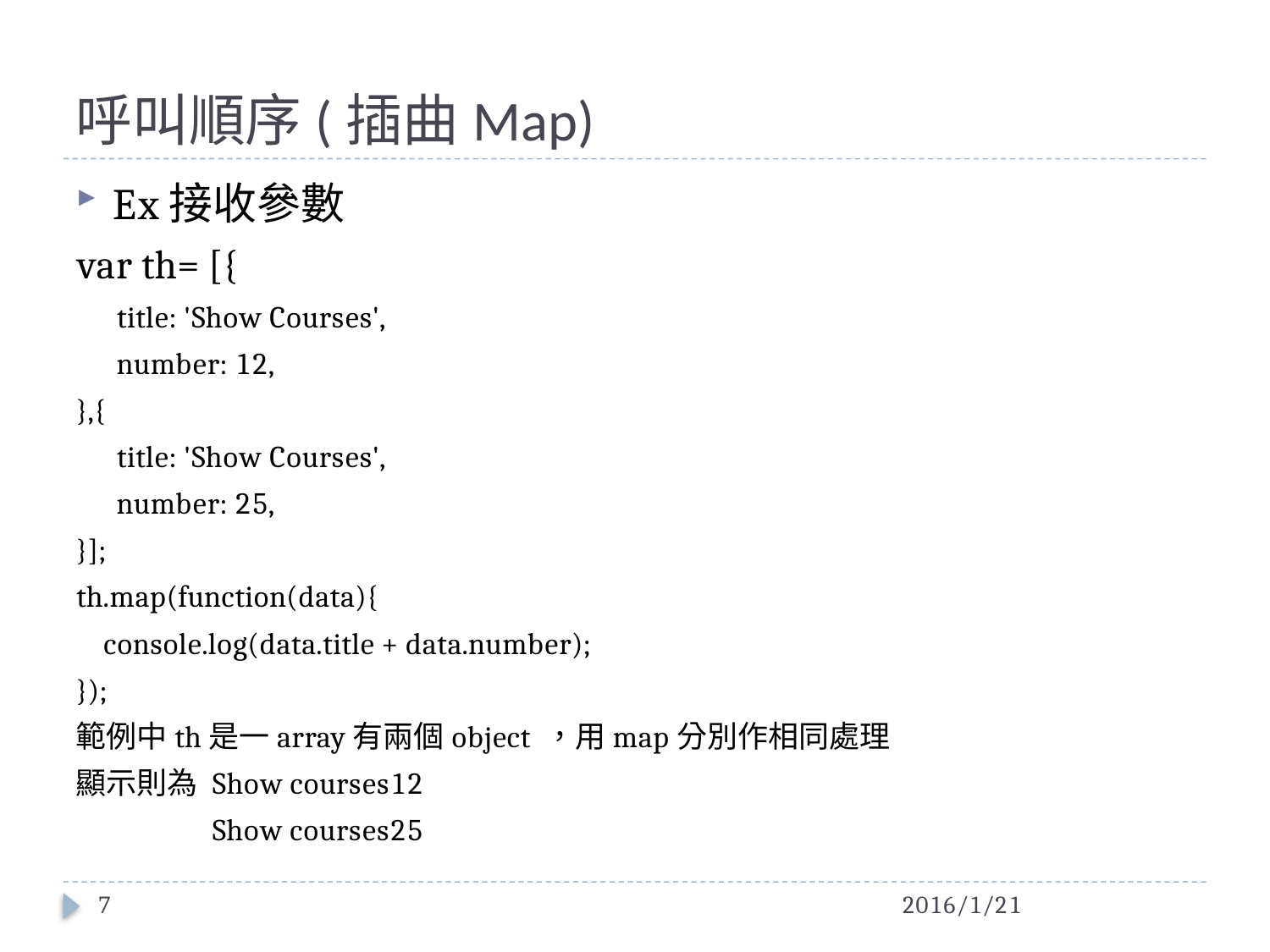

# 呼叫順序(插曲Map)
Ex接收參數
var th= [{
      title: 'Show Courses',
      number: 12,
},{
      title: 'Show Courses',
      number: 25,
}];
th.map(function(data){
    console.log(data.title + data.number);
});
範例中th是一array有兩個object ，用map分別作相同處理
顯示則為 Show courses12
                    Show courses25
7
2016/1/21